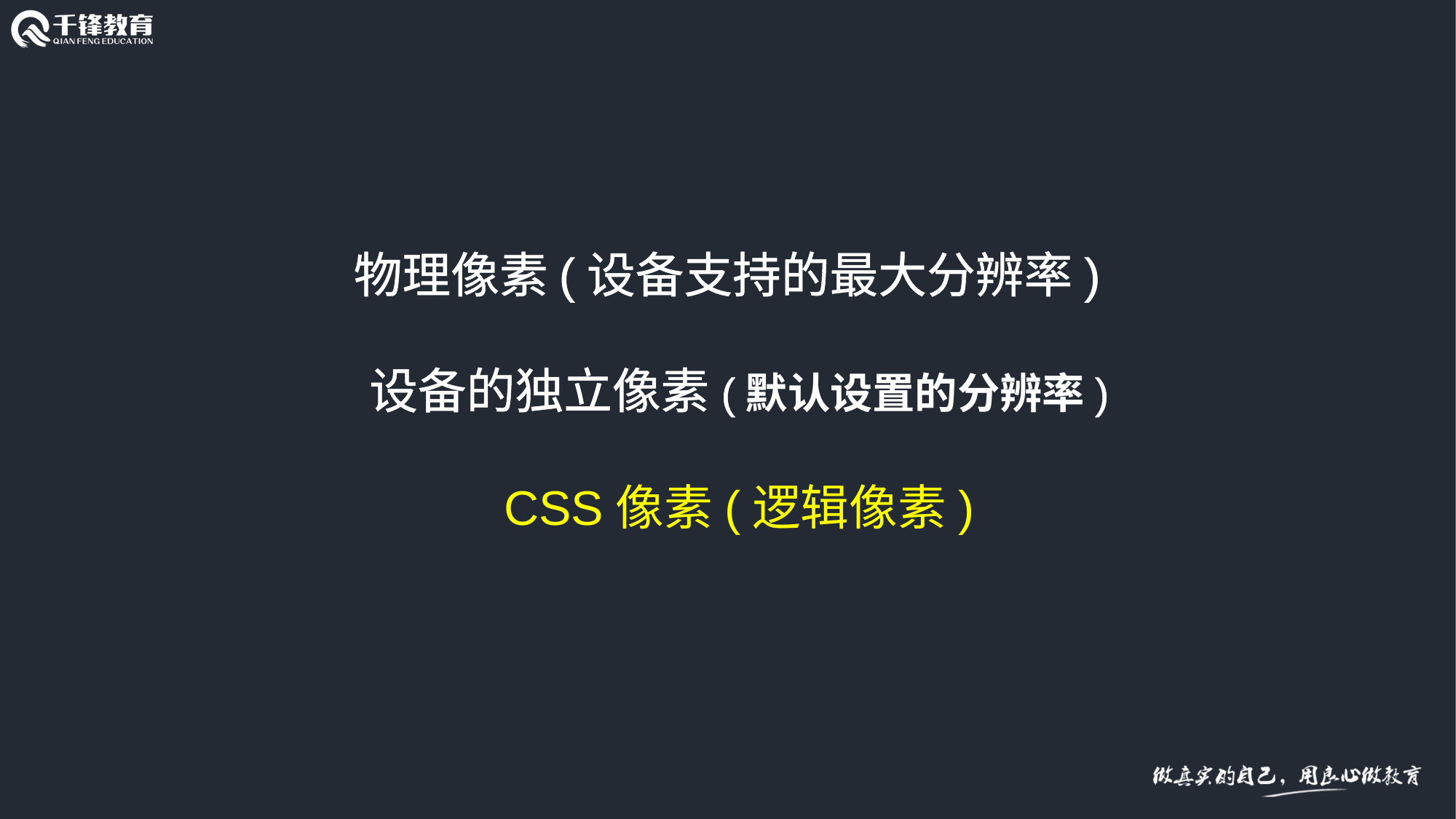

物理像素
(设备支持的最大分辨率)
设备的独立像素(默认设置的分辨率)

CSS像素(逻辑像素)